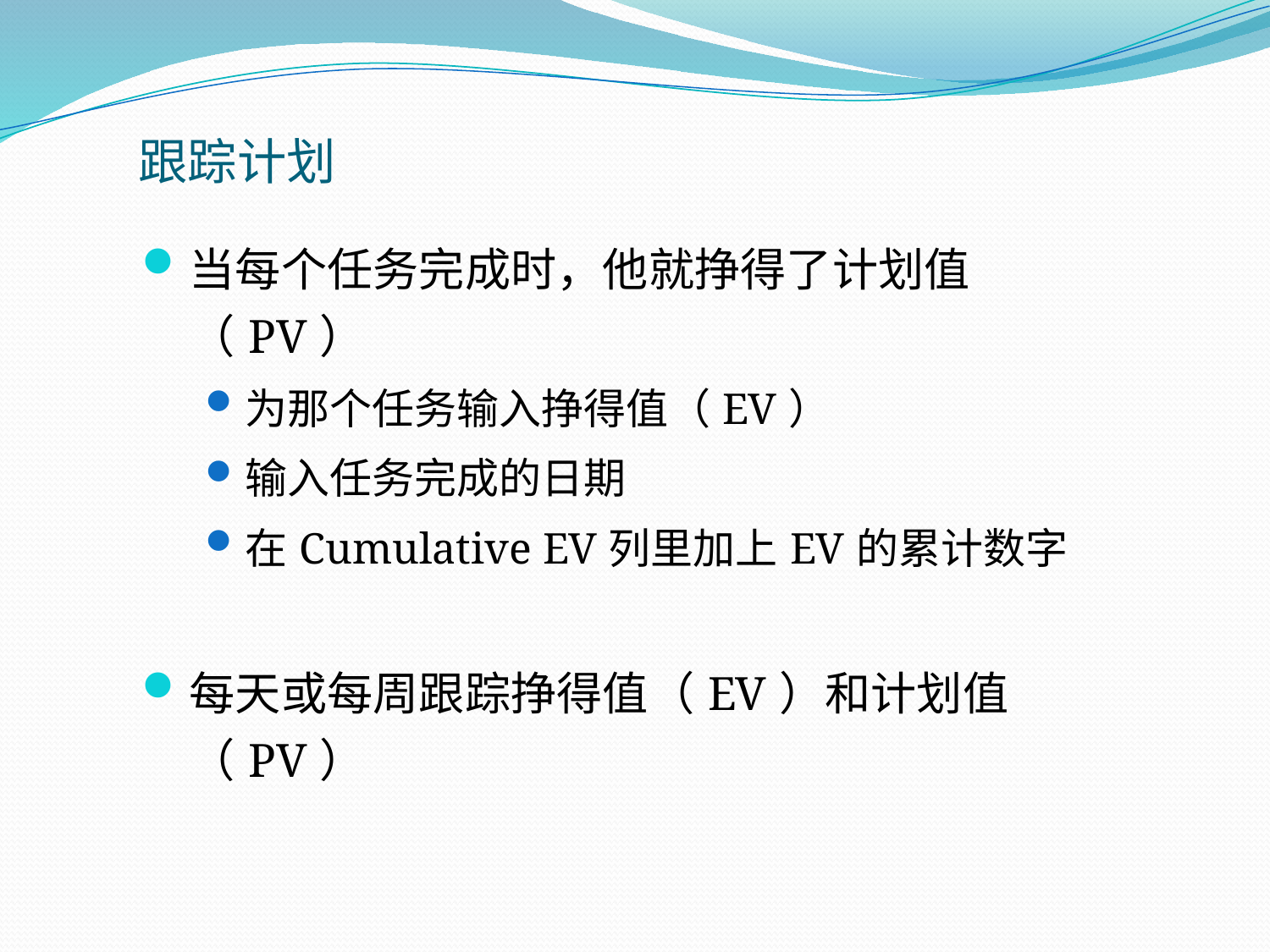

# 跟踪计划
当每个任务完成时，他就挣得了计划值（PV）
为那个任务输入挣得值（EV）
输入任务完成的日期
在Cumulative EV列里加上EV的累计数字

每天或每周跟踪挣得值（EV）和计划值（PV）